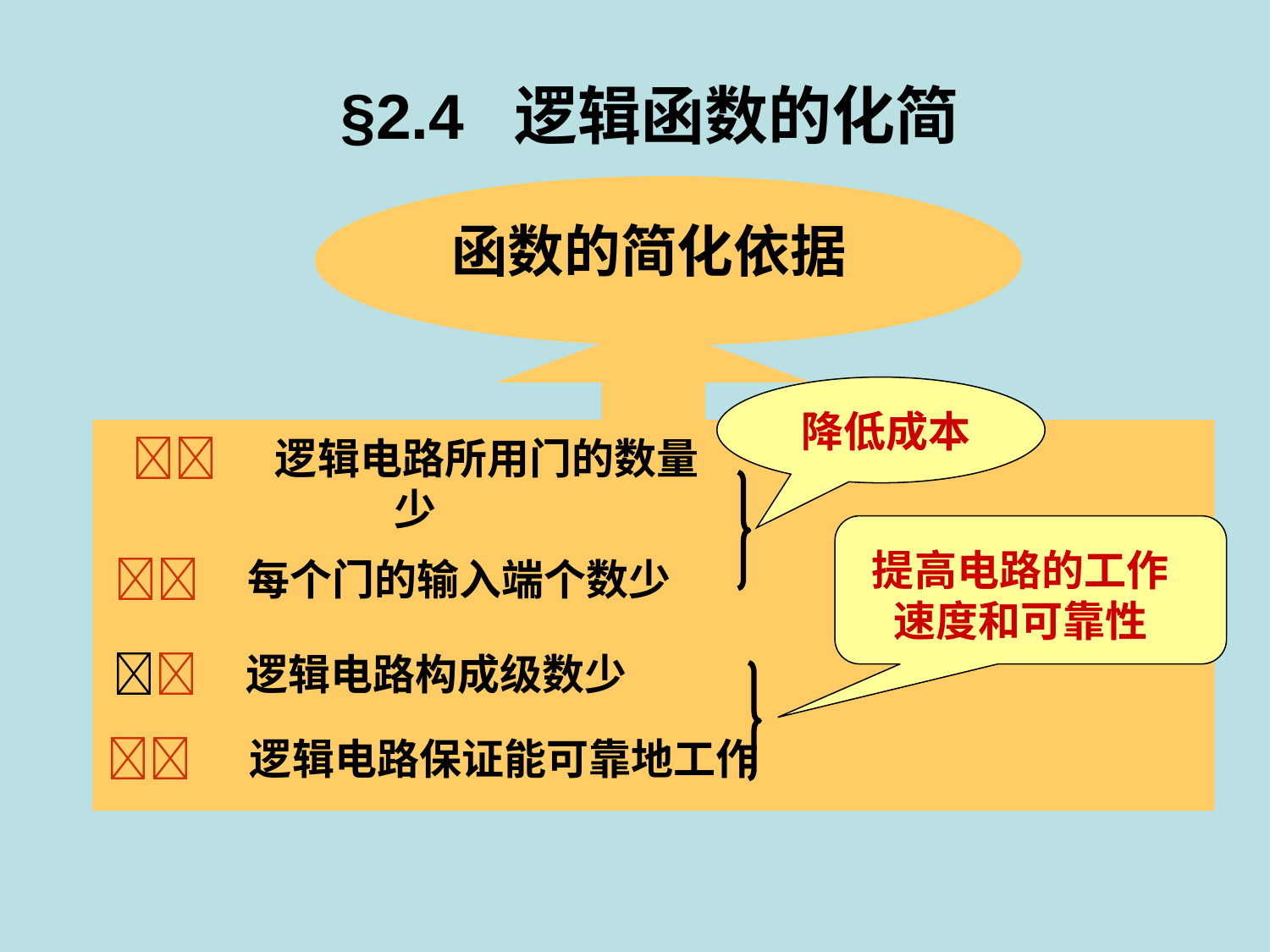

§2.4  逻辑函数的化简

函数的简化依据

降低成本
 •     逻辑电路所用门的数量少

提高电路的工作速度和可靠性
 •    每个门的输入端个数少
 •    逻辑电路构成级数少

  •     逻辑电路保证能可靠地工作